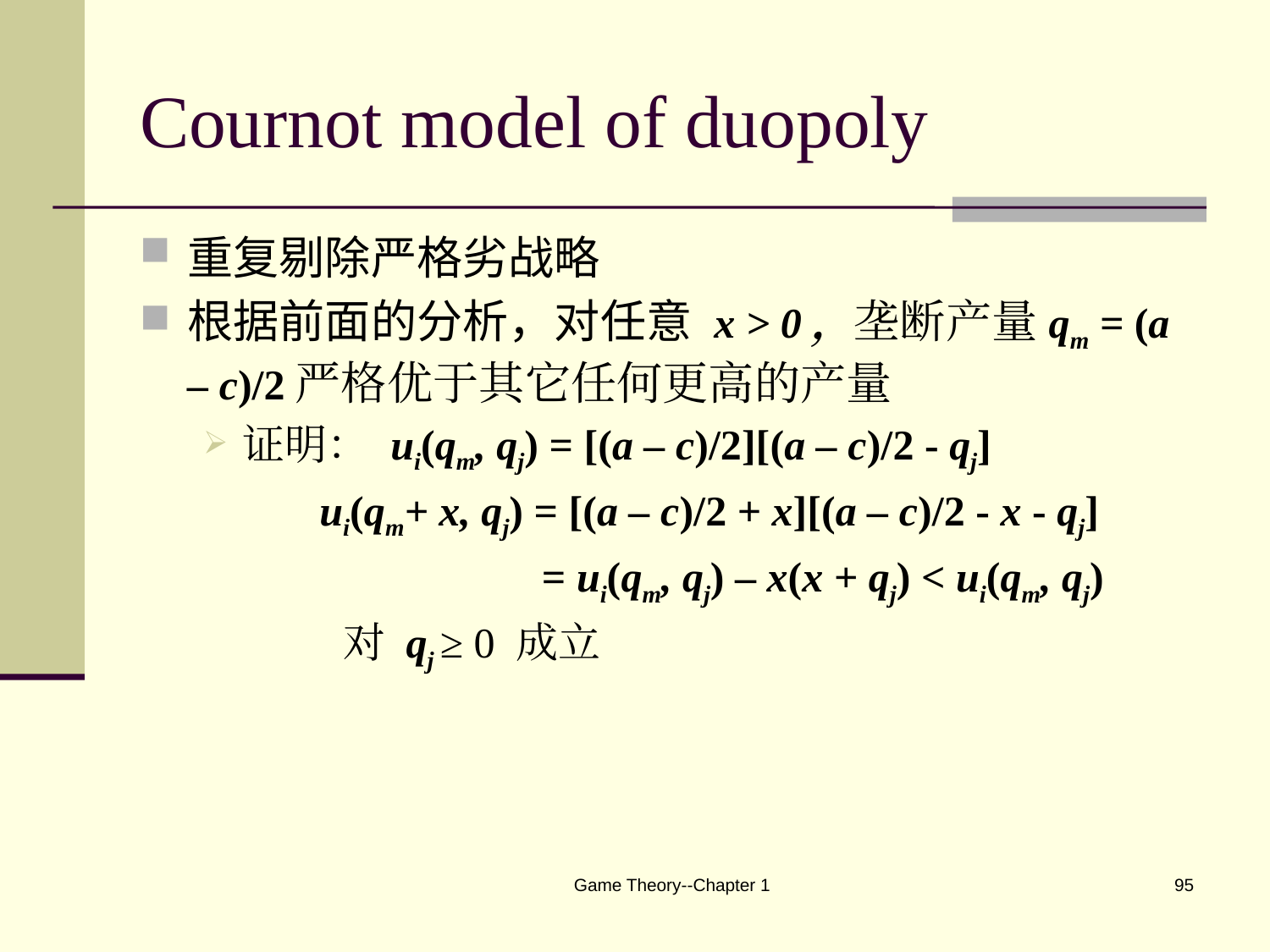

# Cournot model of duopoly
重复剔除严格劣战略
根据前面的分析，对任意 x > 0，垄断产量qm = (a – c)/2严格优于其它任何更高的产量
证明： ui(qm, qj) = [(a – c)/2][(a – c)/2 - qj]
           ui(qm+ x, qj) = [(a – c)/2 + x][(a – c)/2 - x - qj]
                                = ui(qm, qj) – x(x + qj) < ui(qm, qj)
            对 qj ≥ 0 成立
Game Theory--Chapter 1
95